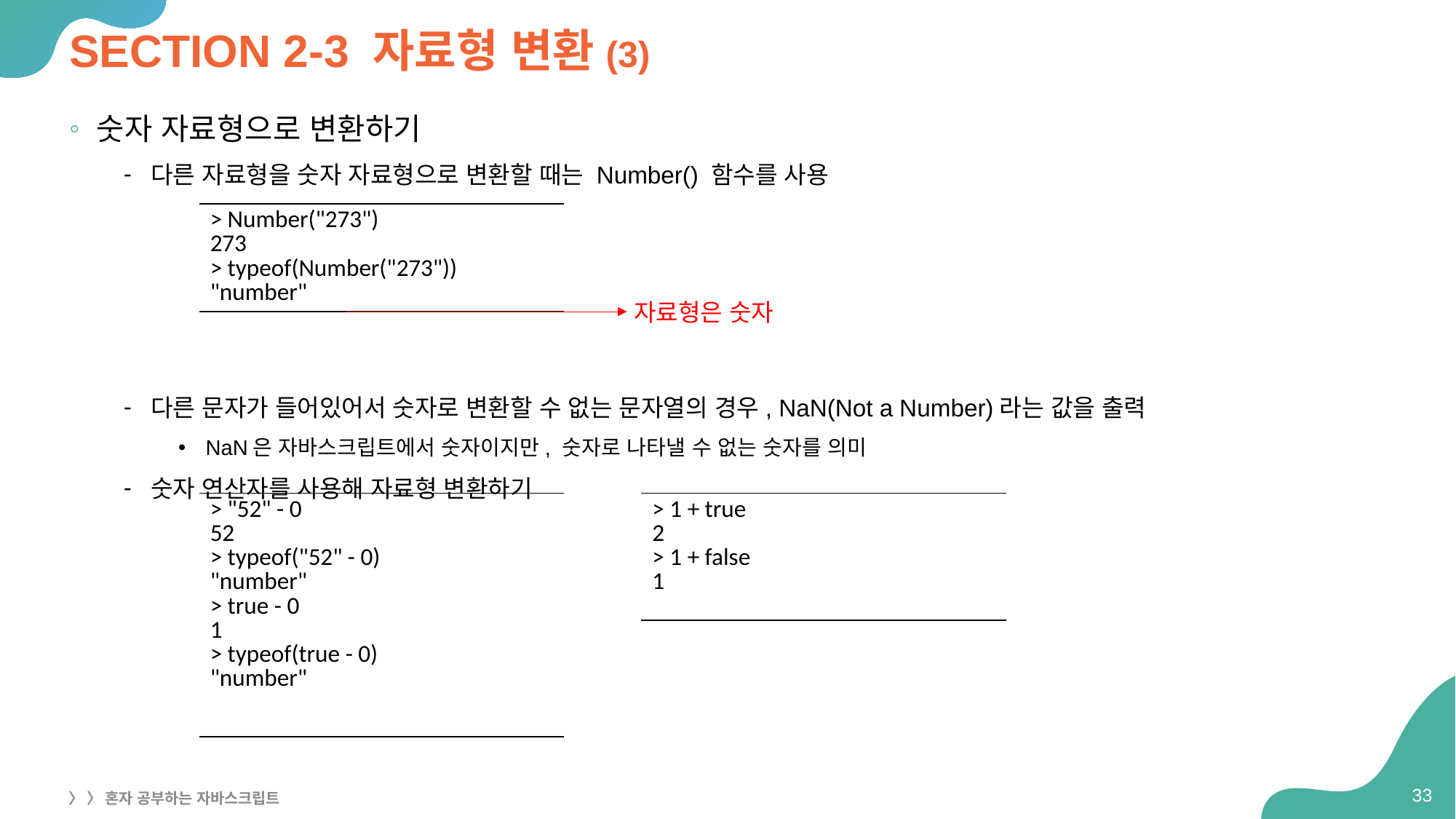

# SECTION 2-3 자료형 변환(3)
숫자 자료형으로 변환하기
다른 자료형을 숫자 자료형으로 변환할 때는 Number() 함수를 사용

다른 문자가 들어있어서 숫자로 변환할 수 없는 문자열의 경우, NaN(Not a Number)라는 값을 출력
NaN은 자바스크립트에서 숫자이지만, 숫자로 나타낼 수 없는 숫자를 의미
숫자 연산자를 사용해 자료형 변환하기
| > Number("273") 273 > typeof(Number("273")) "number" |
| --- |
자료형은 숫자
| > "52" - 0 52 > typeof("52" - 0) "number" > true - 0 1 > typeof(true - 0) "number" |
| --- |
| > 1 + true 2 > 1 + false 1 |
| --- |
33
〉 〉 혼자 공부하는 자바스크립트